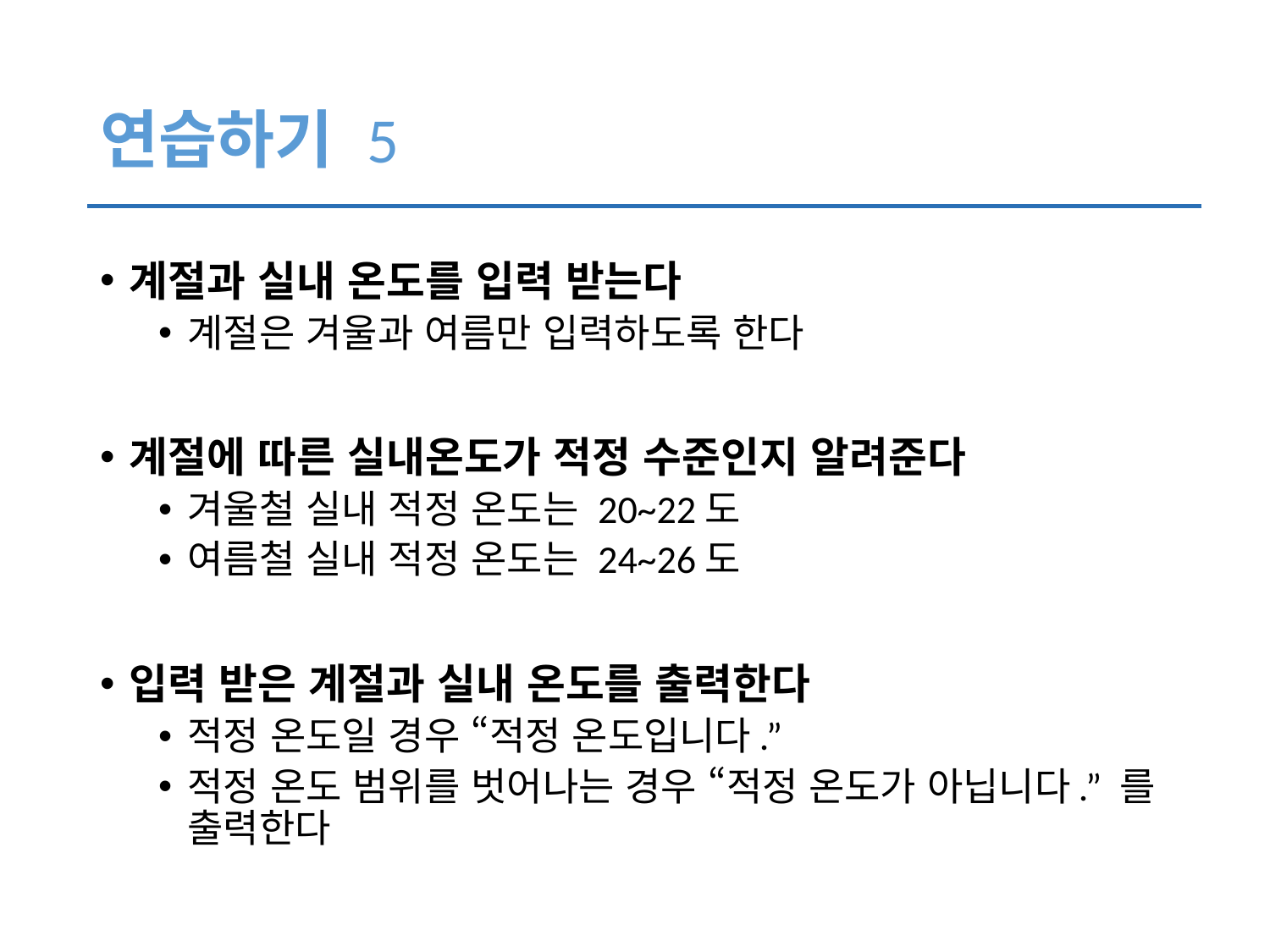

# 연습하기 5
계절과 실내 온도를 입력 받는다
계절은 겨울과 여름만 입력하도록 한다

계절에 따른 실내온도가 적정 수준인지 알려준다
겨울철 실내 적정 온도는 20~22도
여름철 실내 적정 온도는 24~26도

입력 받은 계절과 실내 온도를 출력한다
적정 온도일 경우 “적정 온도입니다.”
적정 온도 범위를 벗어나는 경우 “적정 온도가 아닙니다.” 를 출력한다